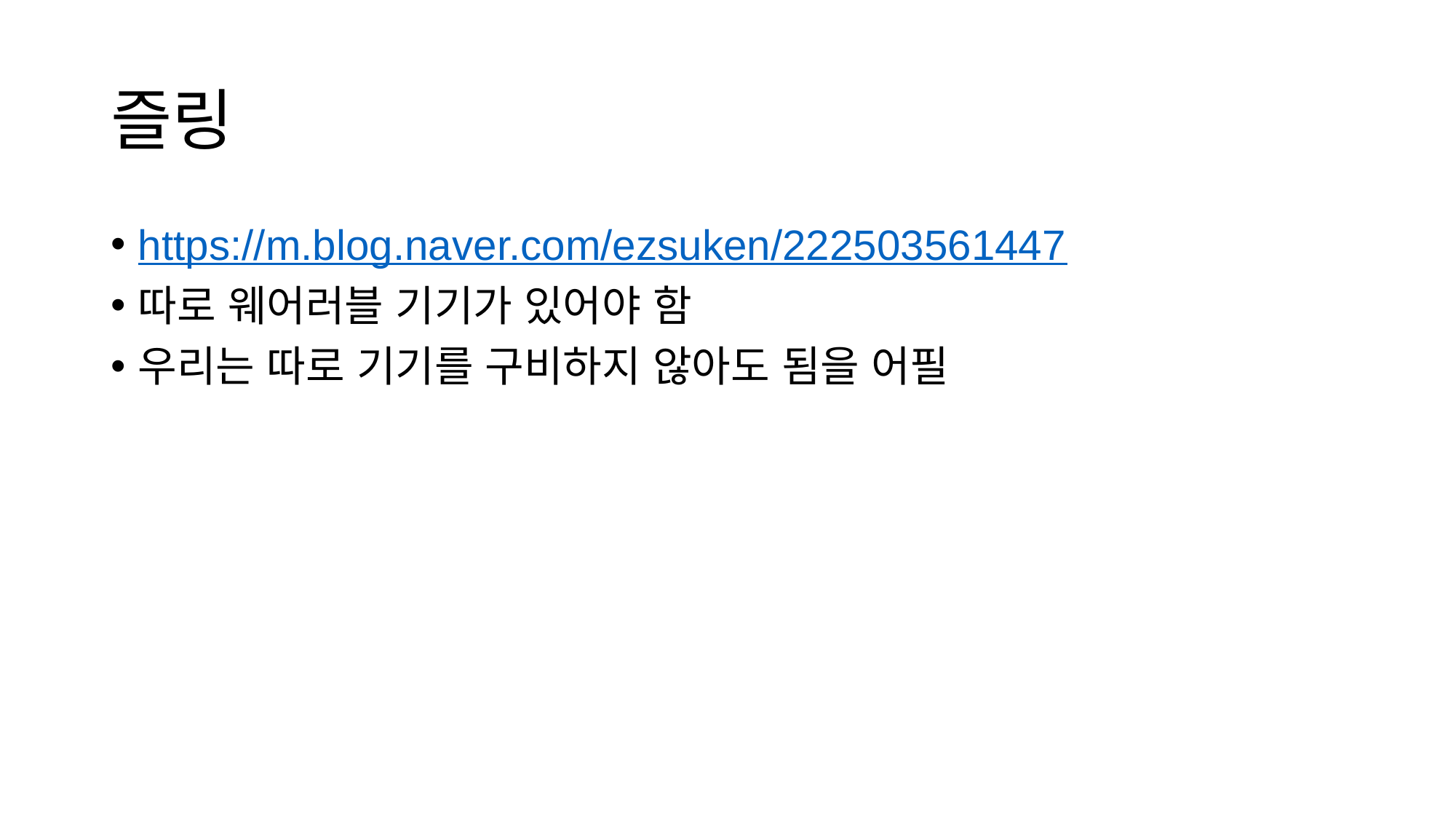

# 즐링
https://m.blog.naver.com/ezsuken/222503561447
따로 웨어러블 기기가 있어야 함
우리는 따로 기기를 구비하지 않아도 됨을 어필